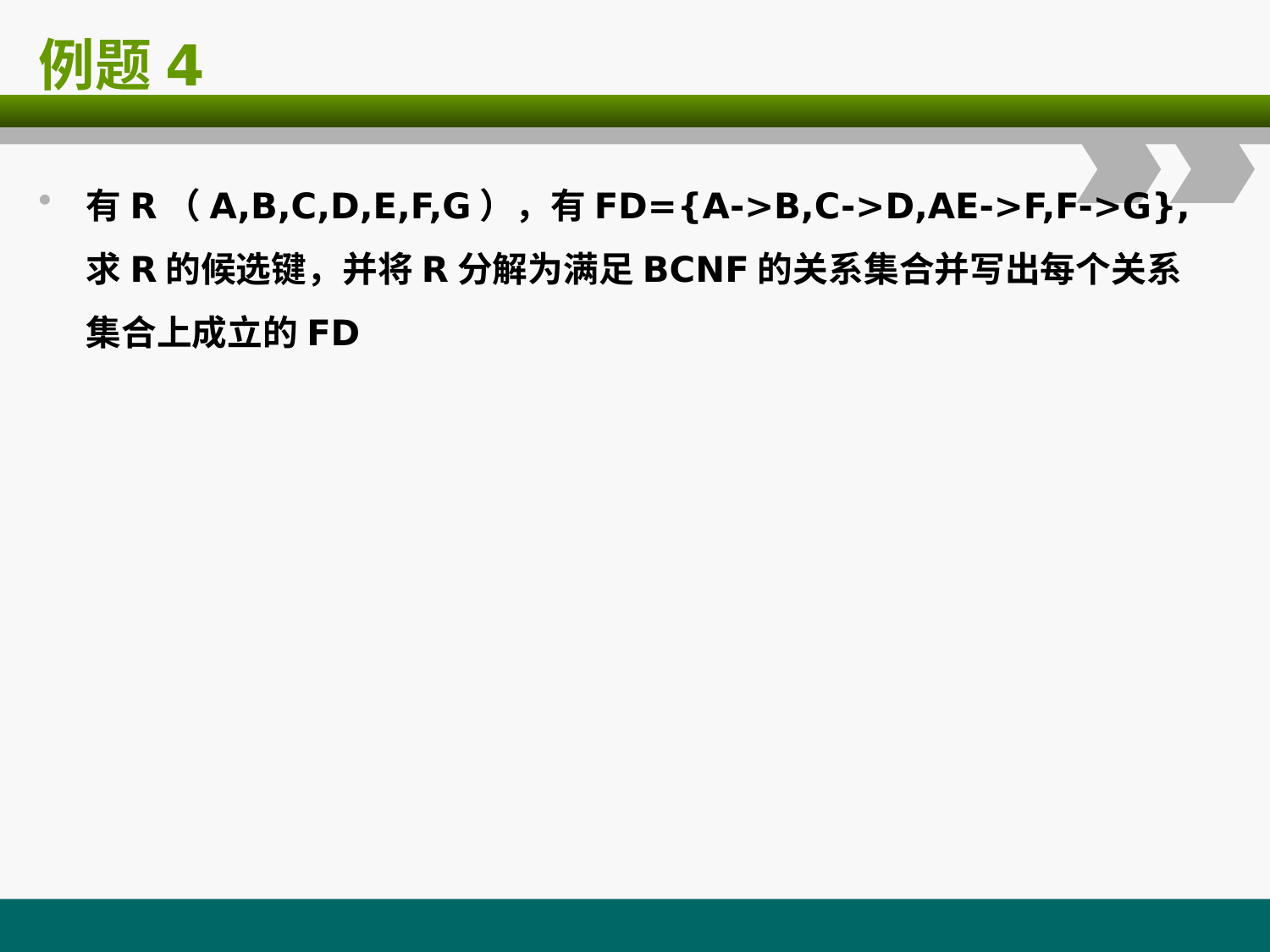

# 例题4
有R（A,B,C,D,E,F,G），有FD={A->B,C->D,AE->F,F->G},求R的候选键，并将R分解为满足BCNF的关系集合并写出每个关系集合上成立的FD